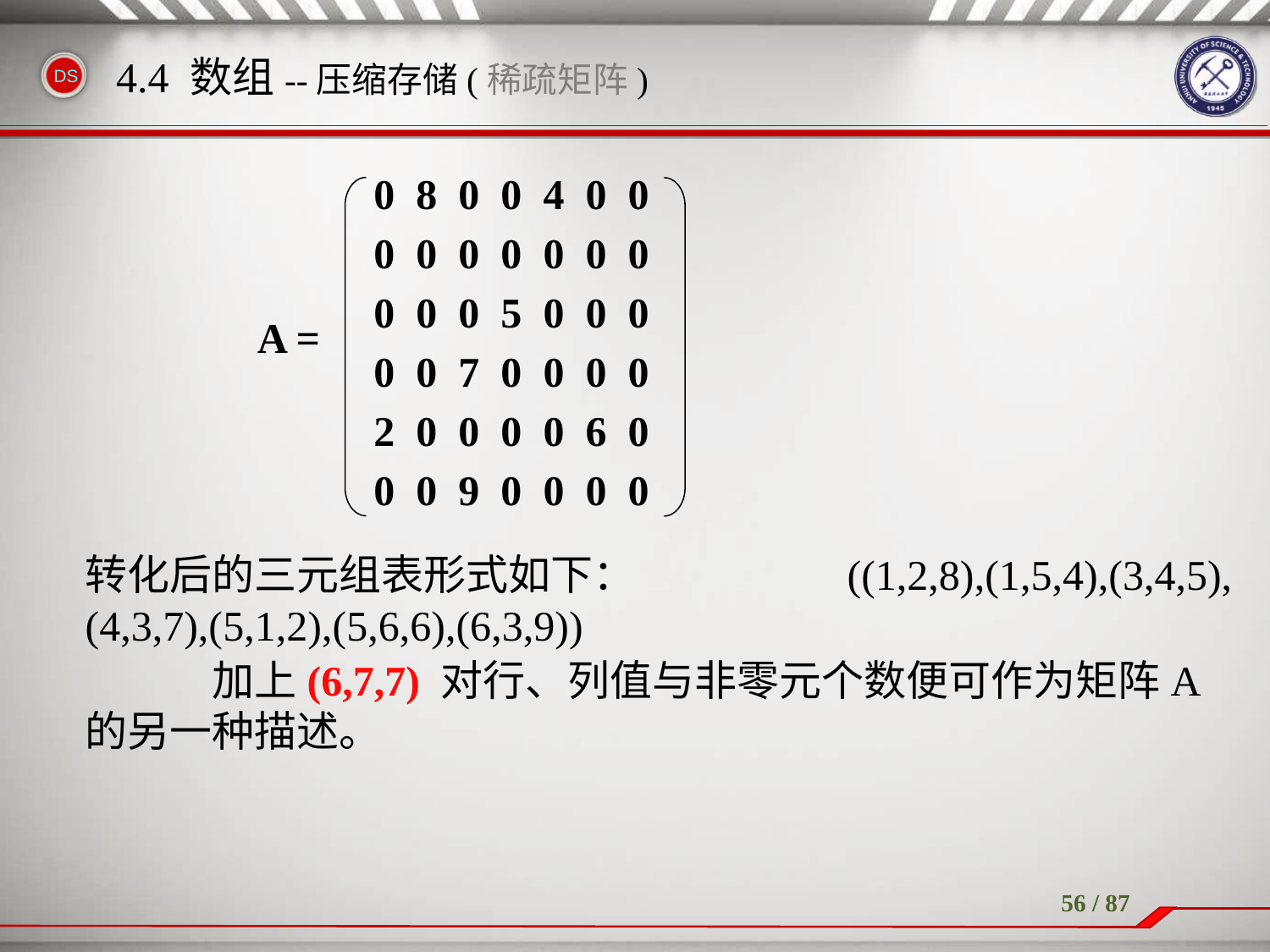

# 4.4 数组--压缩存储(稀疏矩阵)

	转化后的三元组表形式如下： 		((1,2,8),(1,5,4),(3,4,5),(4,3,7),(5,1,2),(5,6,6),(6,3,9))
		加上(6,7,7) 对行、列值与非零元个数便可作为矩阵A的另一种描述。
 0  8  0  0  4  0  0
 0  0  0  0  0  0  0
 0  0  0  5  0  0  0
 0  0  7  0  0  0  0
 2  0  0  0  0  6  0
 0  0  9  0  0  0  0

A =